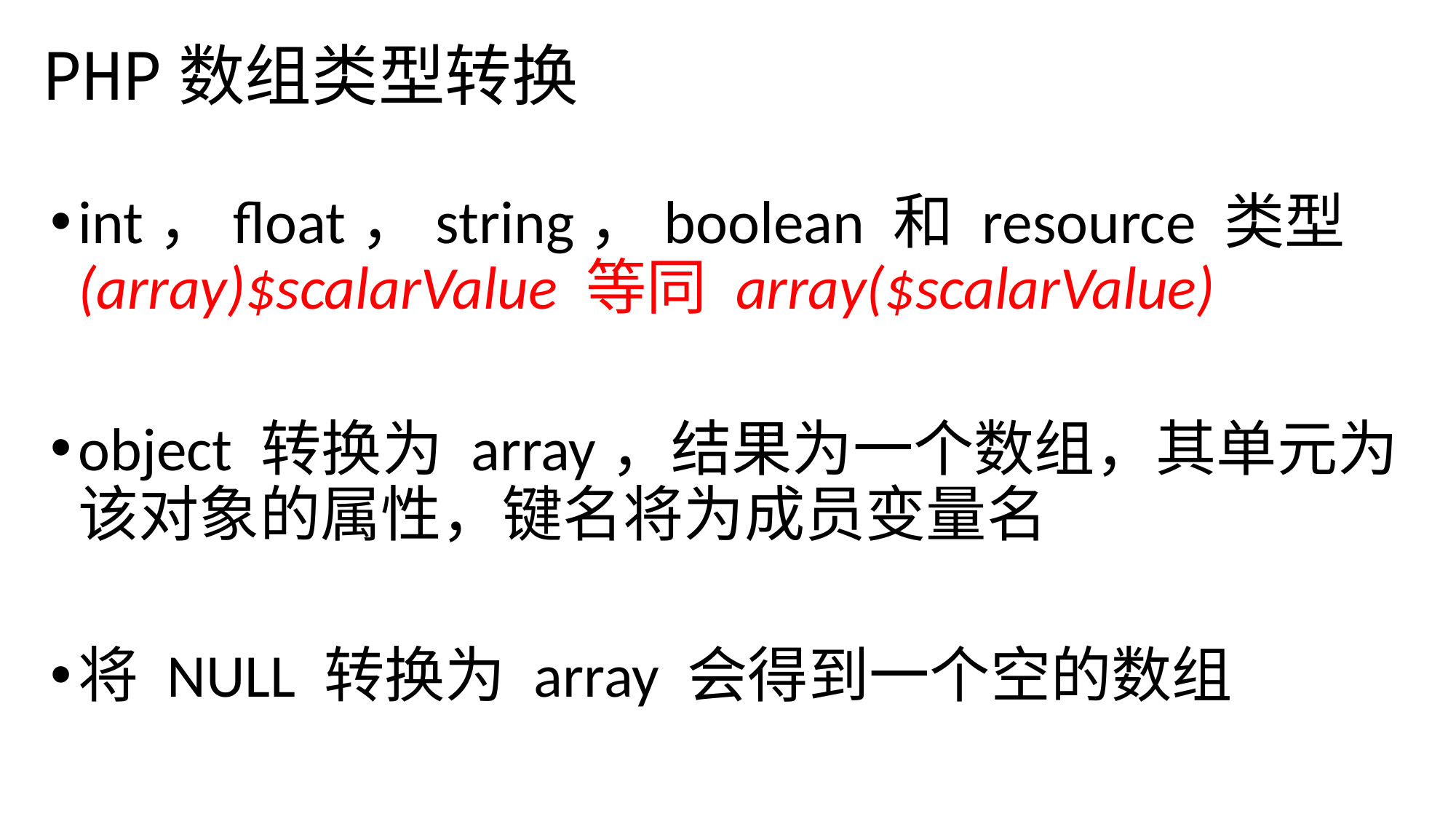

# PHP数组类型转换
int，float，string，boolean 和 resource 类型 (array)$scalarValue 等同 array($scalarValue)

object 转换为 array，结果为一个数组，其单元为该对象的属性，键名将为成员变量名

将 NULL 转换为 array 会得到一个空的数组